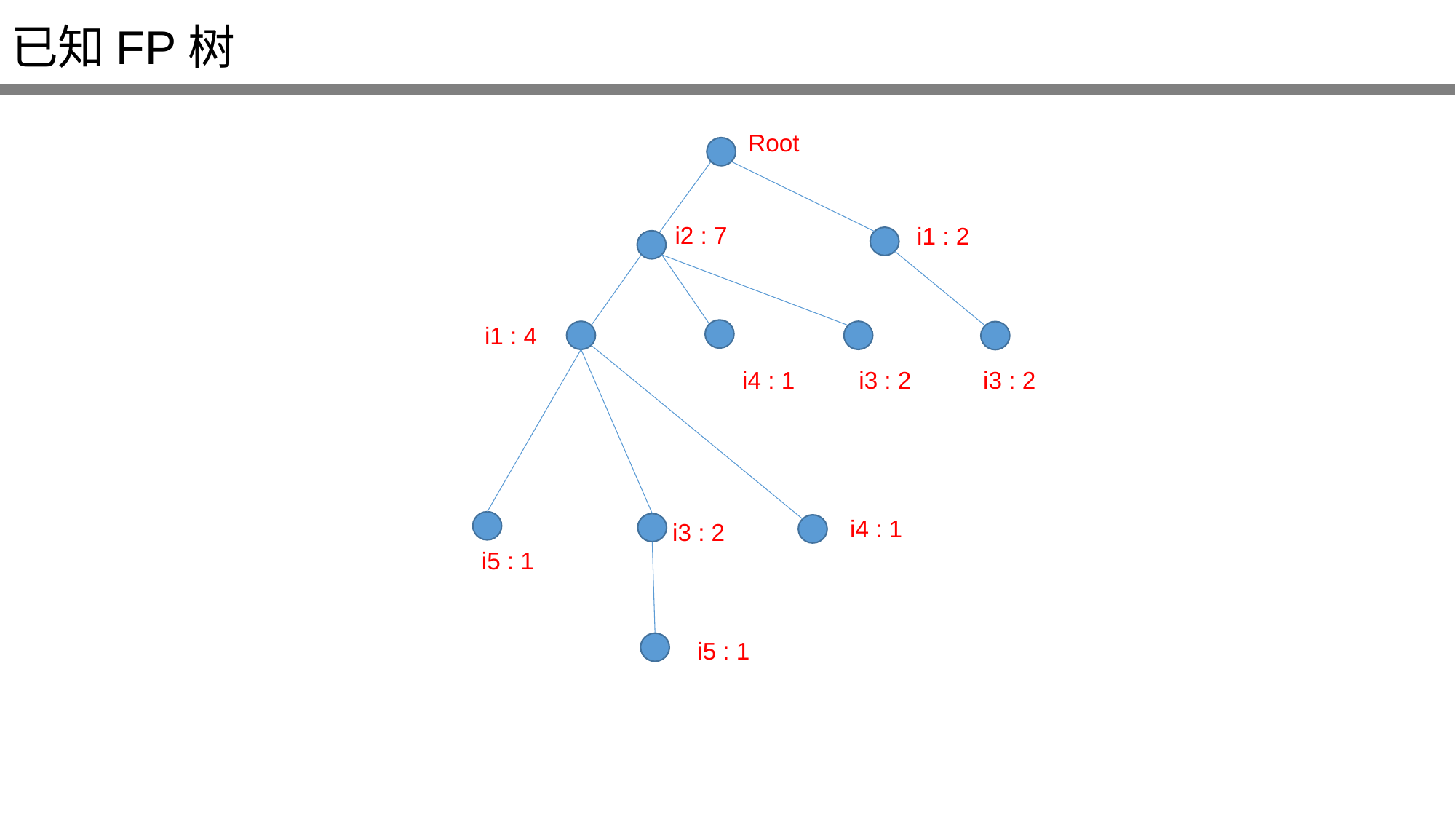

# 已知FP树

Root

i2 : 7
i1 : 2

i1 : 4

i4 : 1
i3 : 2
i3 : 2
i4 : 1

i3 : 2

i5 : 1
i5 : 1